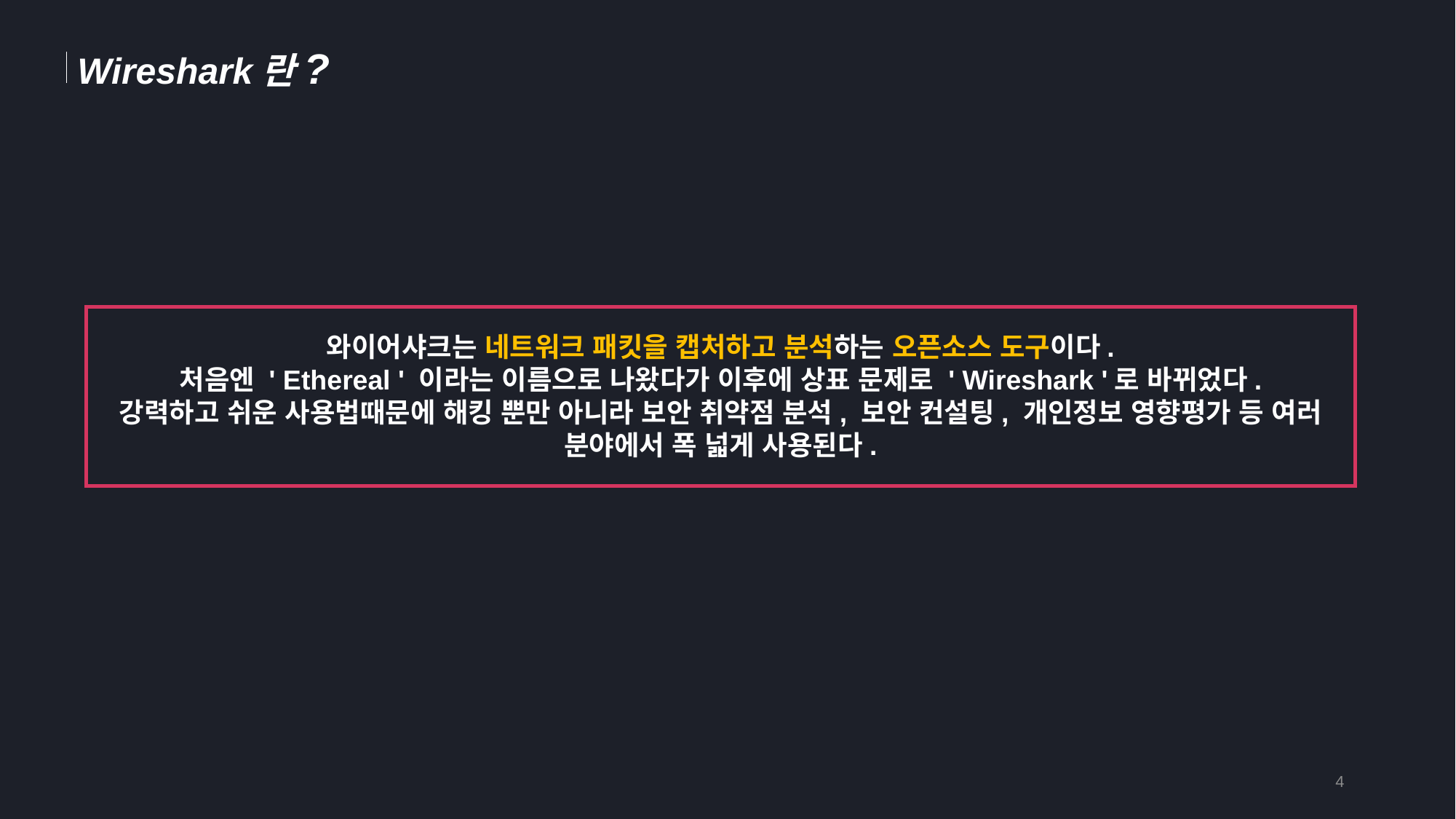

Wireshark란?

와이어샤크는 네트워크 패킷을 캡처하고 분석하는 오픈소스 도구이다.
처음엔 ' Ethereal ' 이라는 이름으로 나왔다가 이후에 상표 문제로 ' Wireshark '로 바뀌었다.
강력하고 쉬운 사용법때문에 해킹 뿐만 아니라 보안 취약점 분석, 보안 컨설팅, 개인정보 영향평가 등 여러 분야에서 폭 넓게 사용된다.
4